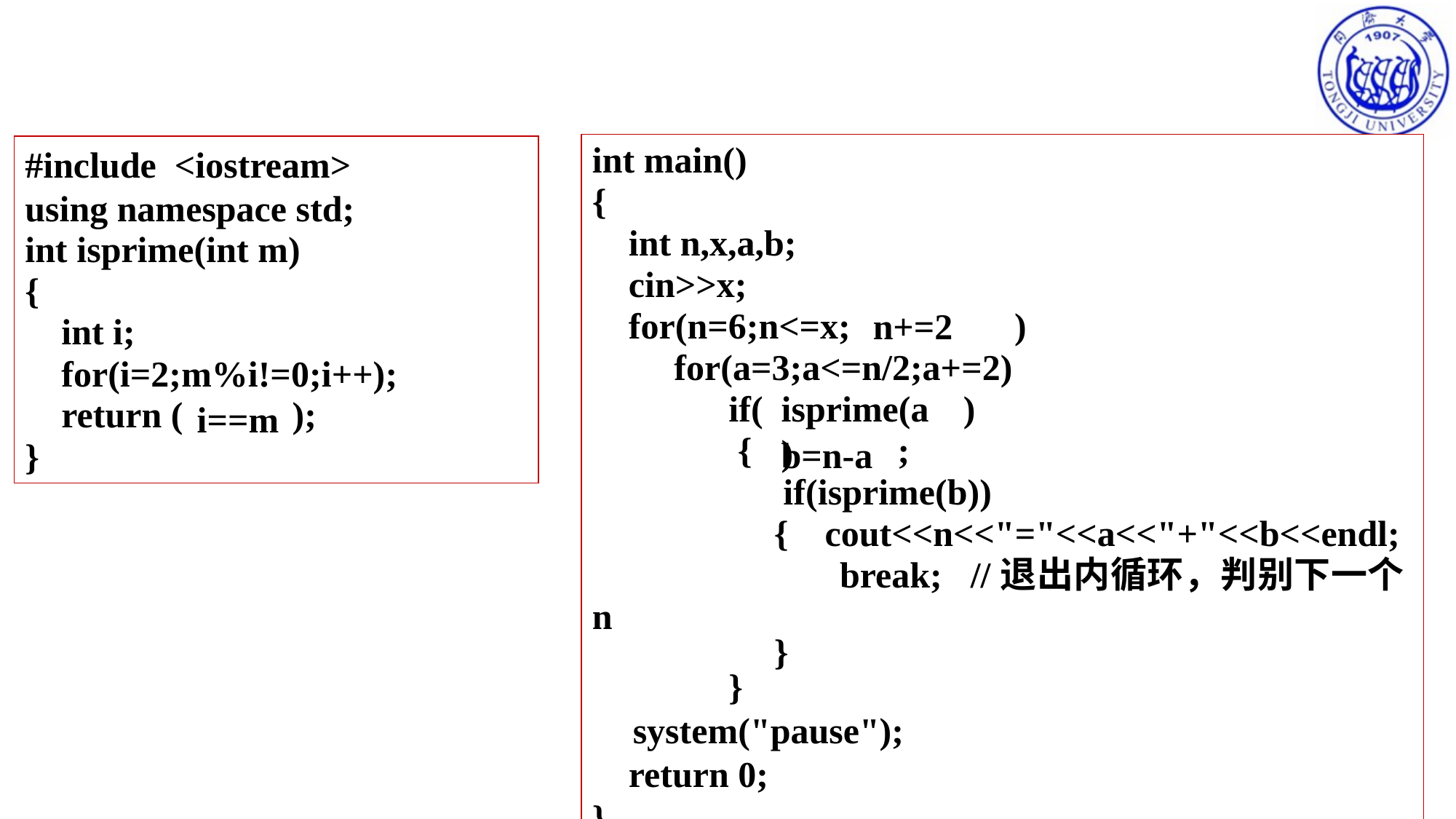

int main()
{
    int n,x,a,b;
    cin>>x;
    for(n=6;n<=x;                  )
         for(a=3;a<=n/2;a+=2)
               if(                      )
	    {                ;
                     if(isprime(b))
	        {    cout<<n<<"="<<a<<"+"<<b<<endl;
                          break;   //退出内循环，判别下一个n
	        }
	   }
    system("pause");
    return 0;
}
#include  <iostream>
using namespace std;
int isprime(int m)
{
    int i;
    for(i=2;m%i!=0;i++);
    return (            );
}
n+=2
isprime(a)
i==m
b=n-a